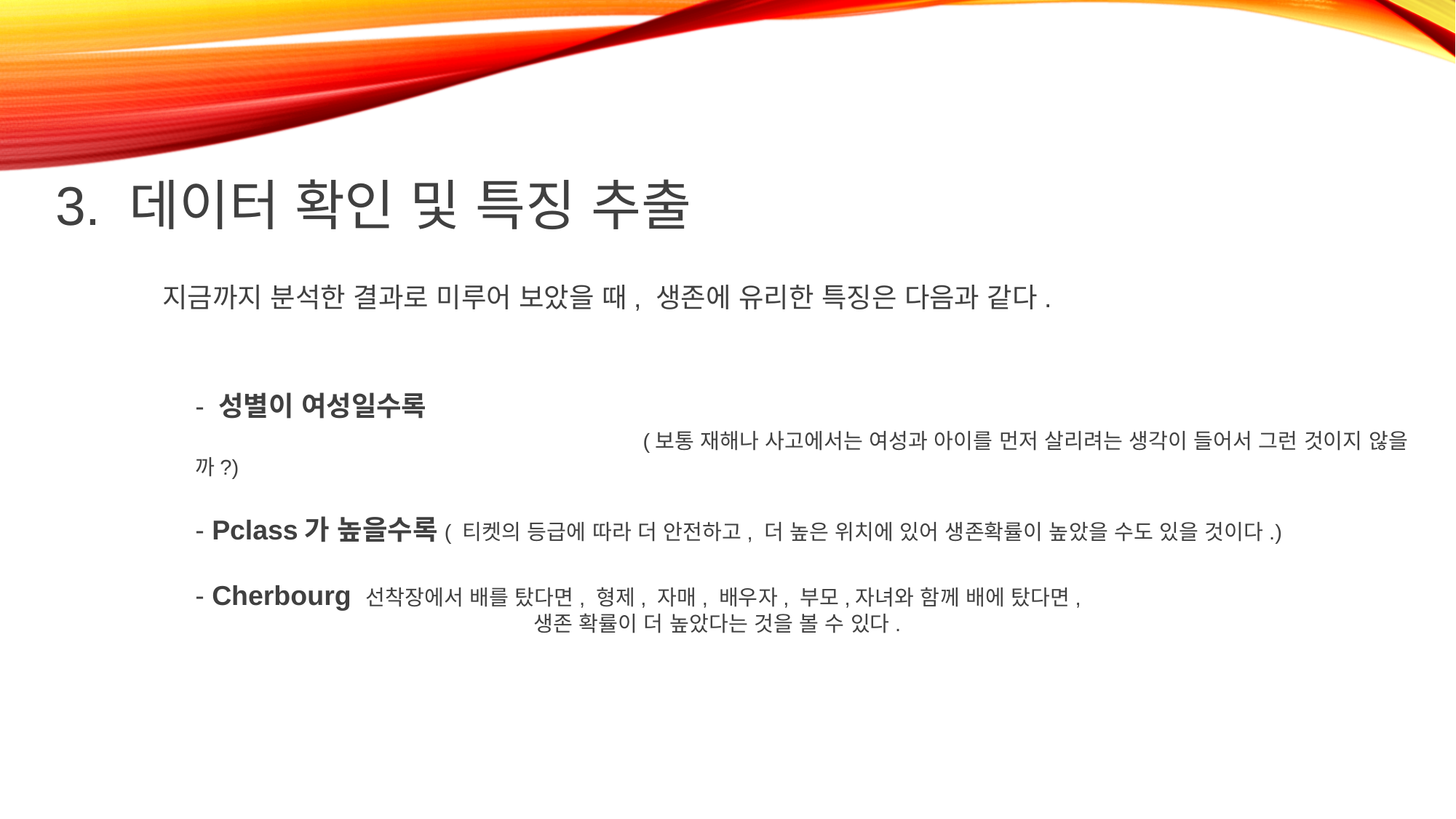

3. 데이터 확인 및 특징 추출
지금까지 분석한 결과로 미루어 보았을 때, 생존에 유리한 특징은 다음과 같다.
- 성별이 여성일수록
				 (보통 재해나 사고에서는 여성과 아이를 먼저 살리려는 생각이 들어서 그런 것이지 않을까?)

- Pclass가 높을수록( 티켓의 등급에 따라 더 안전하고, 더 높은 위치에 있어 생존확률이 높았을 수도 있을 것이다.)

- Cherbourg 선착장에서 배를 탔다면, 형제, 자매, 배우자, 부모,자녀와 함께 배에 탔다면,
			 생존 확률이 더 높았다는 것을 볼 수 있다.